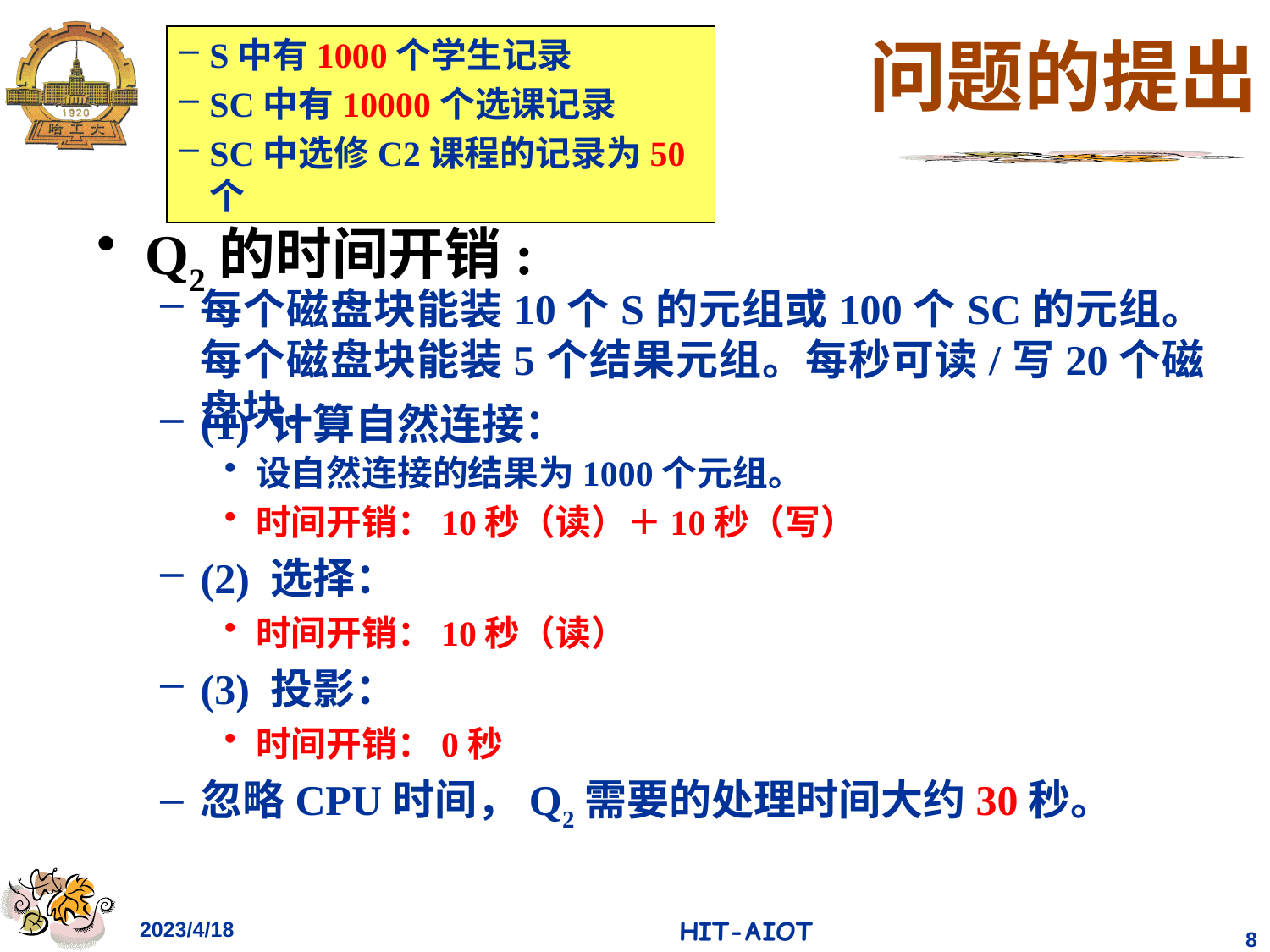

# 问题的提出
S中有1000个学生记录
SC中有10000个选课记录
SC中选修C2课程的记录为50个
Q2的时间开销:
每个磁盘块能装10个S的元组或100个SC的元组。每个磁盘块能装5个结果元组。每秒可读/写20个磁盘块。
(1) 计算自然连接：
设自然连接的结果为1000个元组。
时间开销：10秒（读）＋10秒（写）
(2) 选择：
时间开销：10秒（读）
(3) 投影：
时间开销：0秒
忽略CPU时间，Q2需要的处理时间大约30秒。
2023/4/18
HIT-AIOT
8